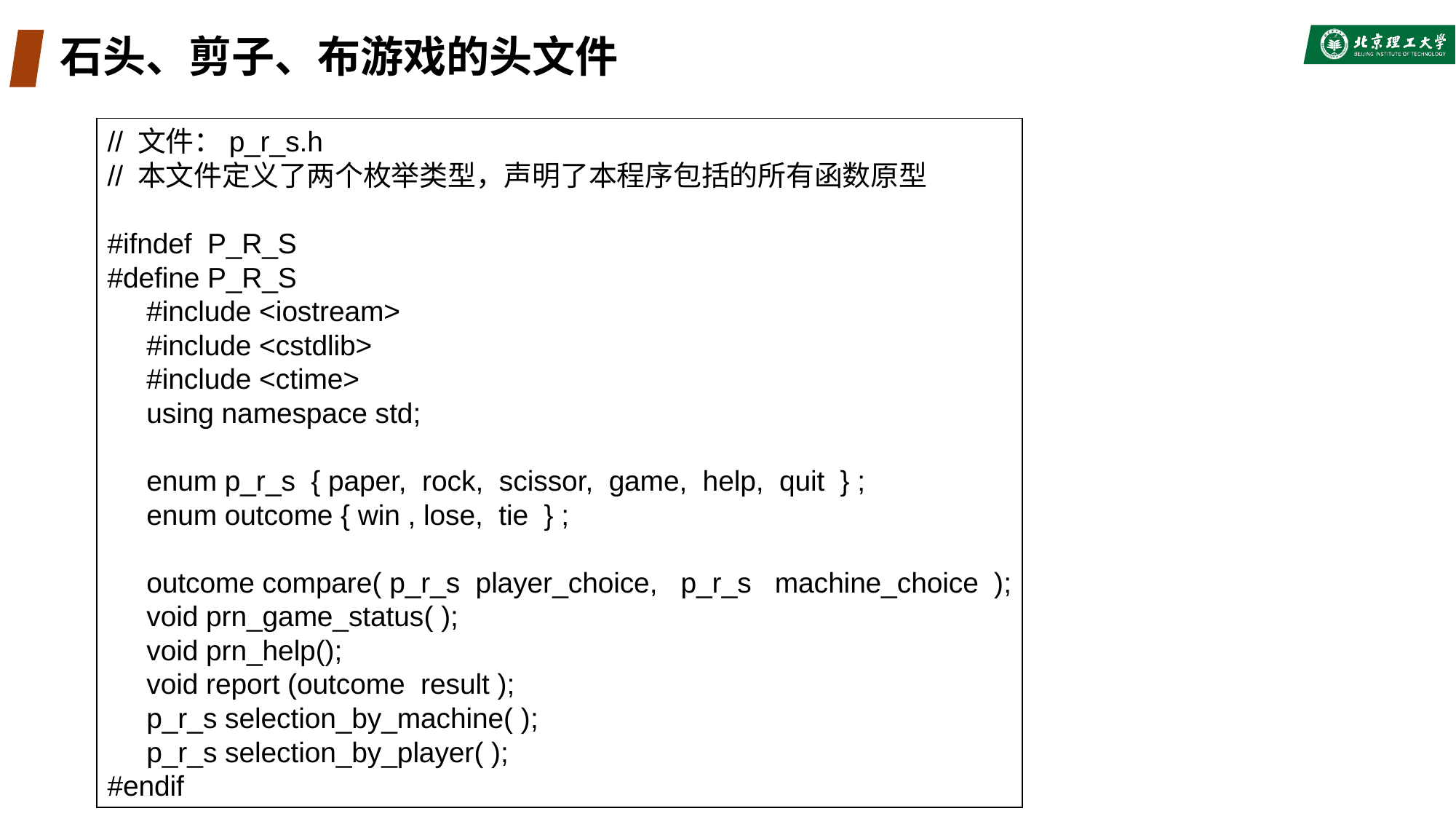

# 石头、剪子、布游戏的头文件
// 文件：p_r_s.h
// 本文件定义了两个枚举类型，声明了本程序包括的所有函数原型

#ifndef  P_R_S
#define P_R_S
     #include <iostream>
     #include <cstdlib>
     #include <ctime>
     using namespace std;

     enum p_r_s  { paper,  rock,  scissor,  game,  help,  quit  } ;
     enum outcome { win , lose,  tie  } ;

     outcome compare( p_r_s  player_choice,   p_r_s   machine_choice  );
     void prn_game_status( );
     void prn_help();
     void report (outcome  result );
     p_r_s selection_by_machine( );
     p_r_s selection_by_player( );
#endif